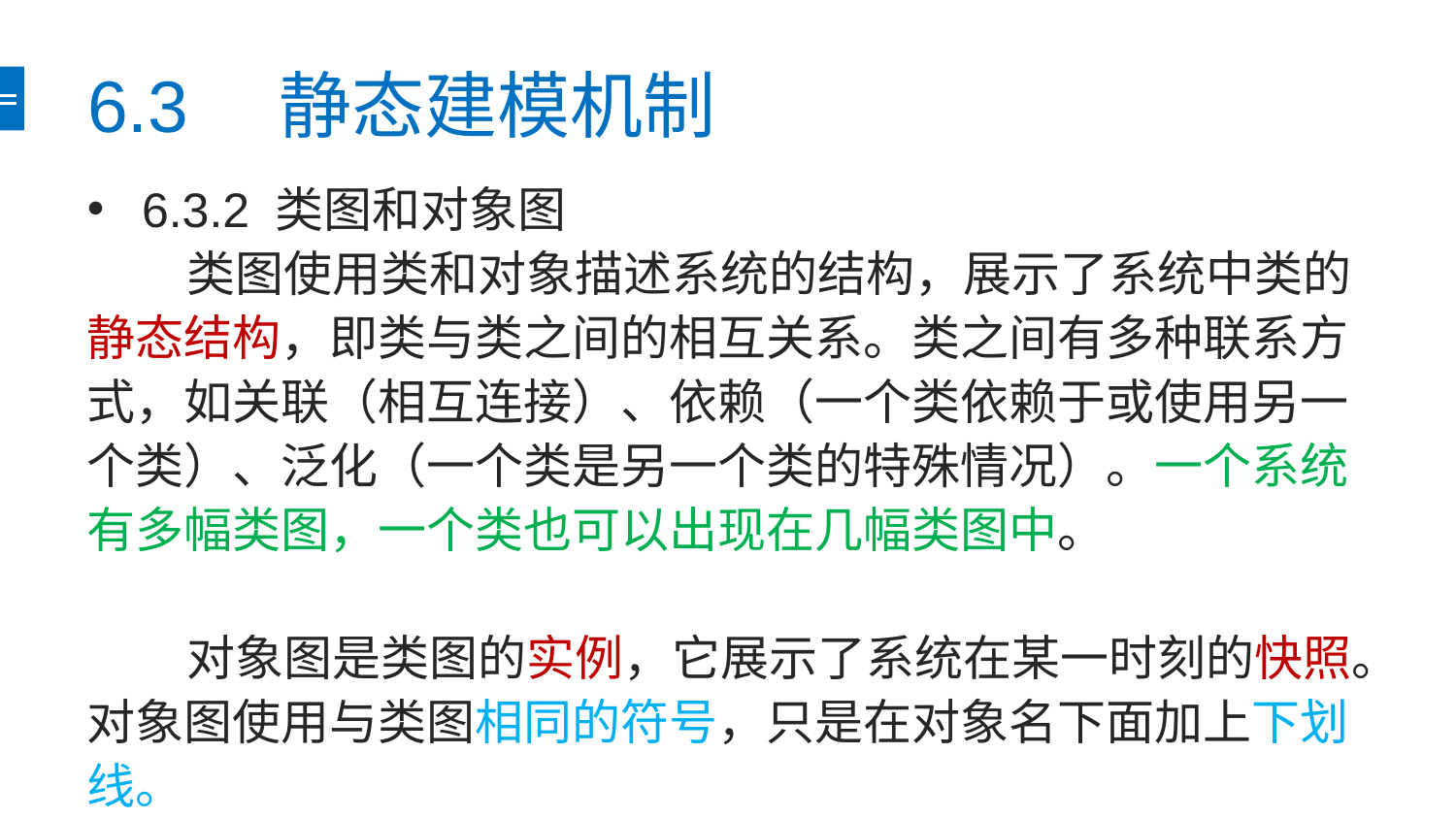

# 6.3　静态建模机制
6.3.2 类图和对象图
类图使用类和对象描述系统的结构，展示了系统中类的静态结构，即类与类之间的相互关系。类之间有多种联系方式，如关联（相互连接）、依赖（一个类依赖于或使用另一个类）、泛化（一个类是另一个类的特殊情况）。一个系统有多幅类图，一个类也可以出现在几幅类图中。

对象图是类图的实例，它展示了系统在某一时刻的快照。对象图使用与类图相同的符号，只是在对象名下面加上下划线。